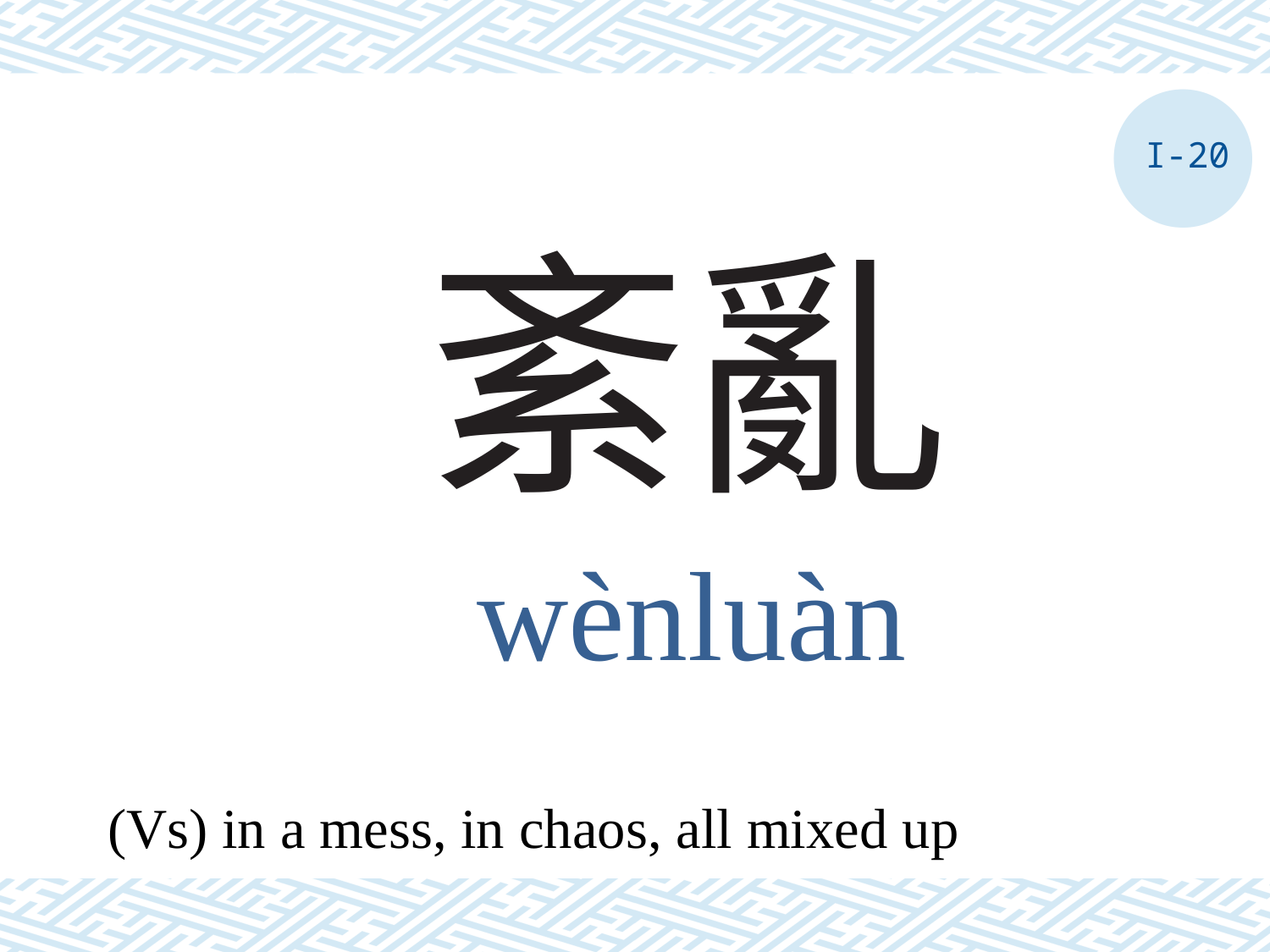

I-20

# 紊亂
wènluàn
(Vs) in a mess, in chaos, all mixed up